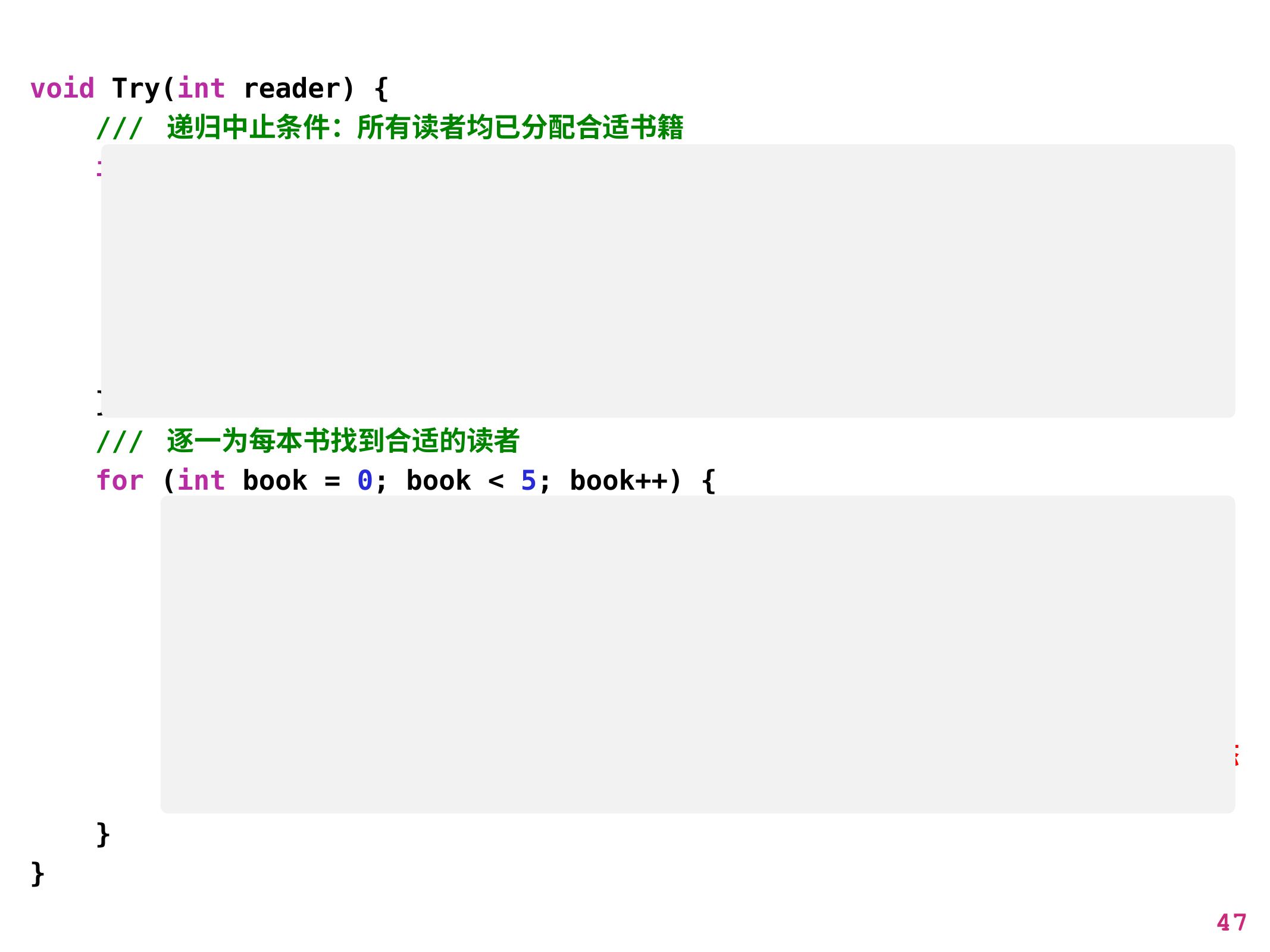

void Try(int reader) {
    /// 递归中止条件：所有读者均已分配合适书籍
    if (reader == 5) {
         num++;
         cout << "第" << num << "个方案（5本书的读者编号）: ";
        for (int i = 0; i < 5; i++) cout << assigned[i] << ' ';
        cout << endl;
        return;
    }
    /// 逐一为每本书找到合适的读者
    for (int book = 0; book < 5; book++) {
        /// 是否满足分书条件
        if ((like[reader][book] != 1) || assigned[book] != -1) continue;
        /// 记录当前这本书的分配情况
        assigned[book] = reader;
        /// 从下一位读者开始，分配剩余书籍的所有方案
        Try(reader+1);
        /// 尝试下一种分书方案前，需要将本次分配的书退还（回溯），即恢复“未分配”状态
        assigned[book] = -1;
    }
}

47